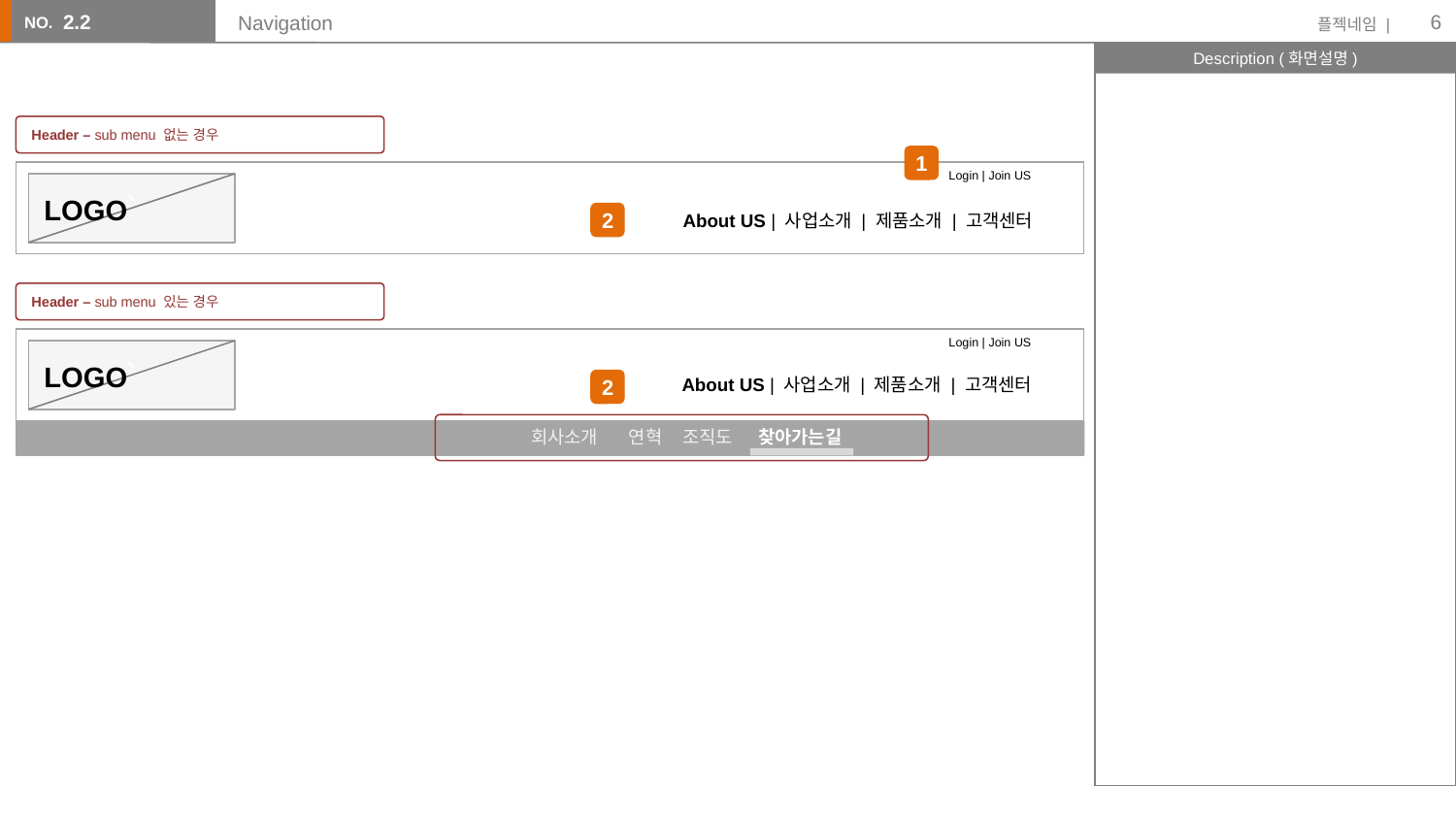

6
2.2
# Navigation
Header – sub menu 없는 경우
1
Login | Join US

`
`
LOGO
About US | 사업소개 | 제품소개 | 고객센터
2
Header – sub menu 있는 경우
Login | Join US

`
`
LOGO
About US | 사업소개 | 제품소개 | 고객센터
2

회사소개      연혁    조직도     찾아가는길